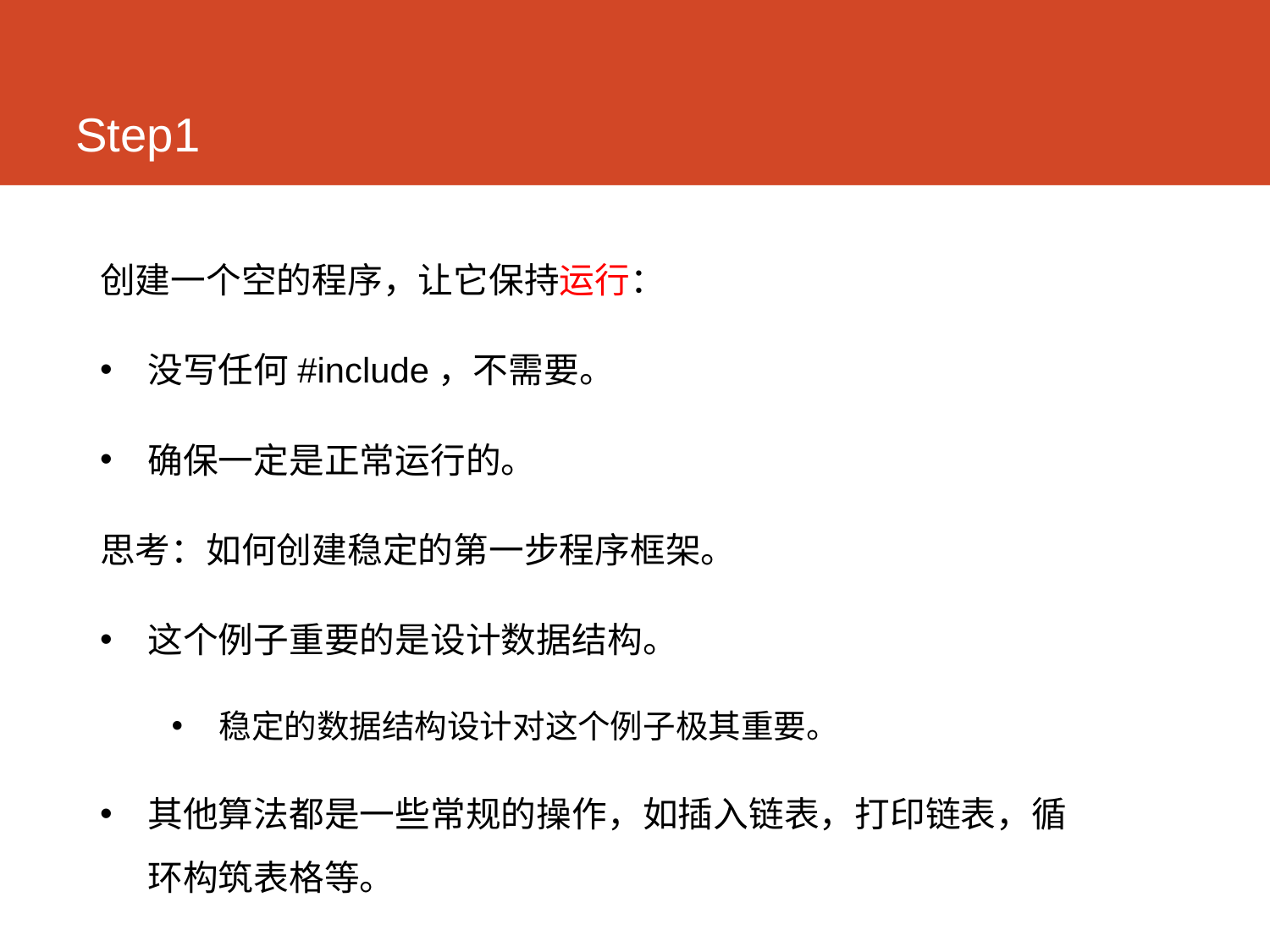

# Step1
创建一个空的程序，让它保持运行：
没写任何#include，不需要。
确保一定是正常运行的。
思考：如何创建稳定的第一步程序框架。
这个例子重要的是设计数据结构。
稳定的数据结构设计对这个例子极其重要。
其他算法都是一些常规的操作，如插入链表，打印链表，循环构筑表格等。